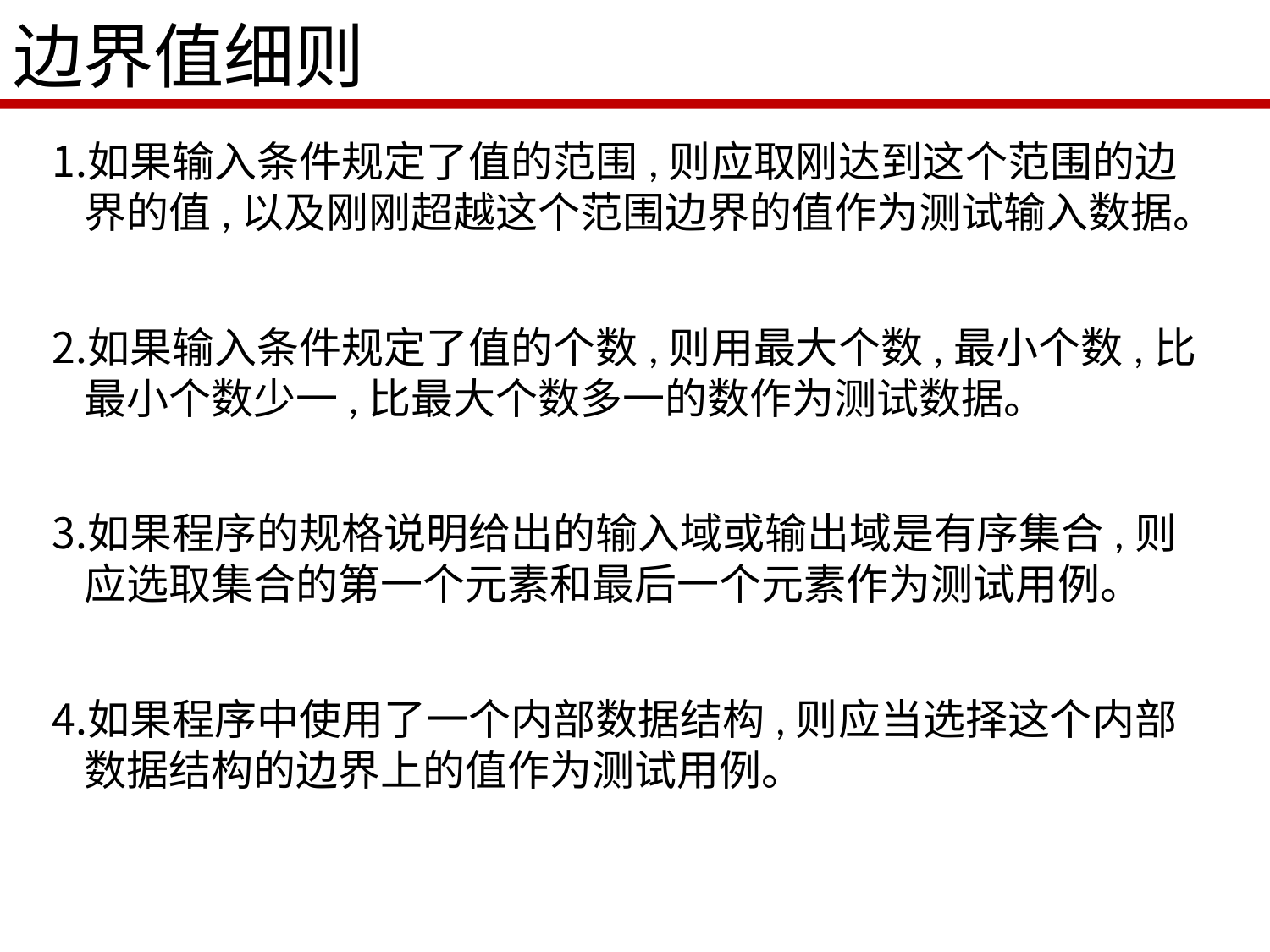

# 边界值细则
如果输入条件规定了值的范围,则应取刚达到这个范围的边界的值,以及刚刚超越这个范围边界的值作为测试输入数据。

如果输入条件规定了值的个数,则用最大个数,最小个数,比最小个数少一,比最大个数多一的数作为测试数据。

如果程序的规格说明给出的输入域或输出域是有序集合,则应选取集合的第一个元素和最后一个元素作为测试用例。

如果程序中使用了一个内部数据结构,则应当选择这个内部数据结构的边界上的值作为测试用例。